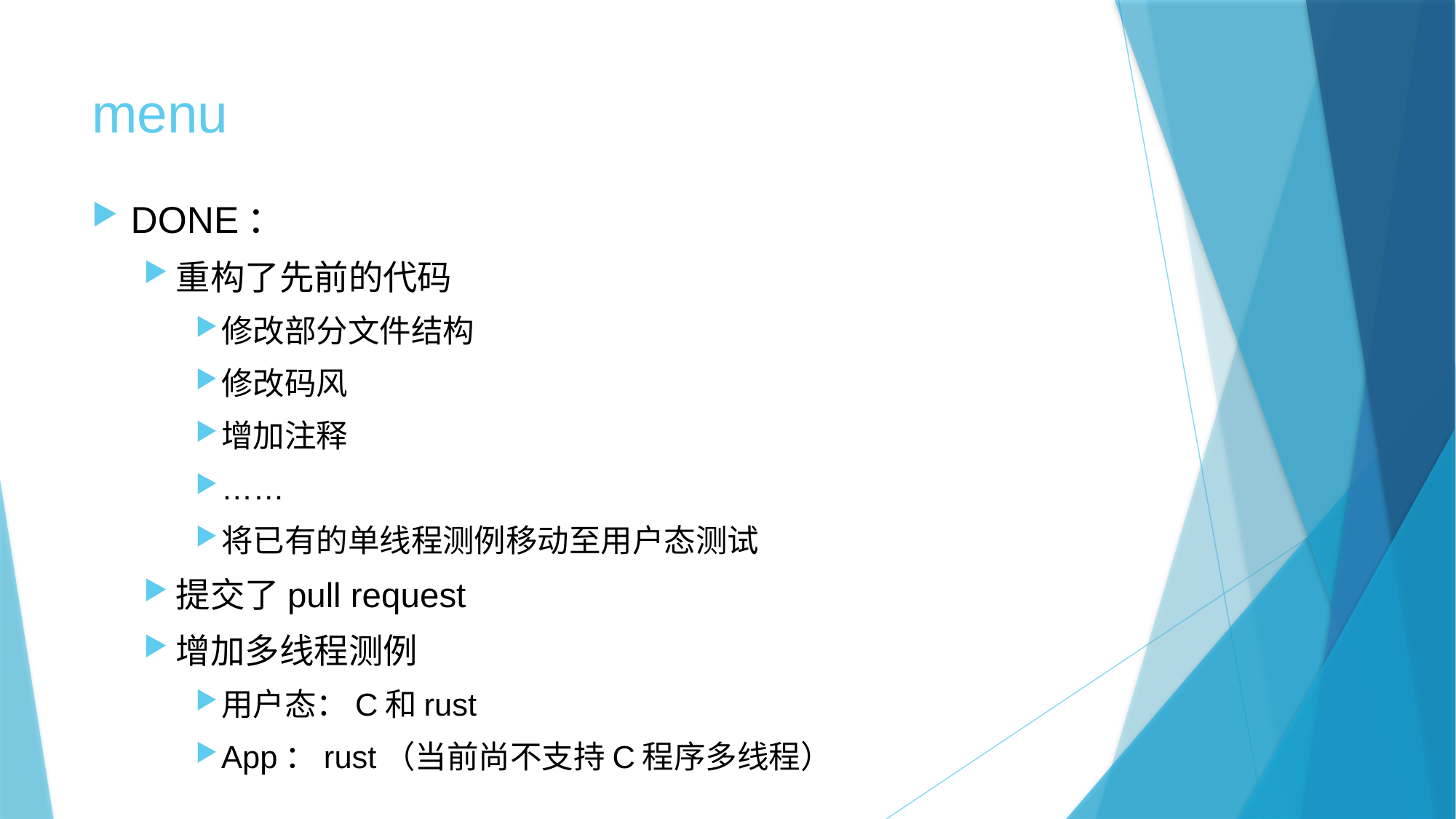

# menu
DONE：
重构了先前的代码
修改部分文件结构
修改码风
增加注释
……
将已有的单线程测例移动至用户态测试
提交了pull request
增加多线程测例
用户态：C和rust
App：rust（当前尚不支持C程序多线程）